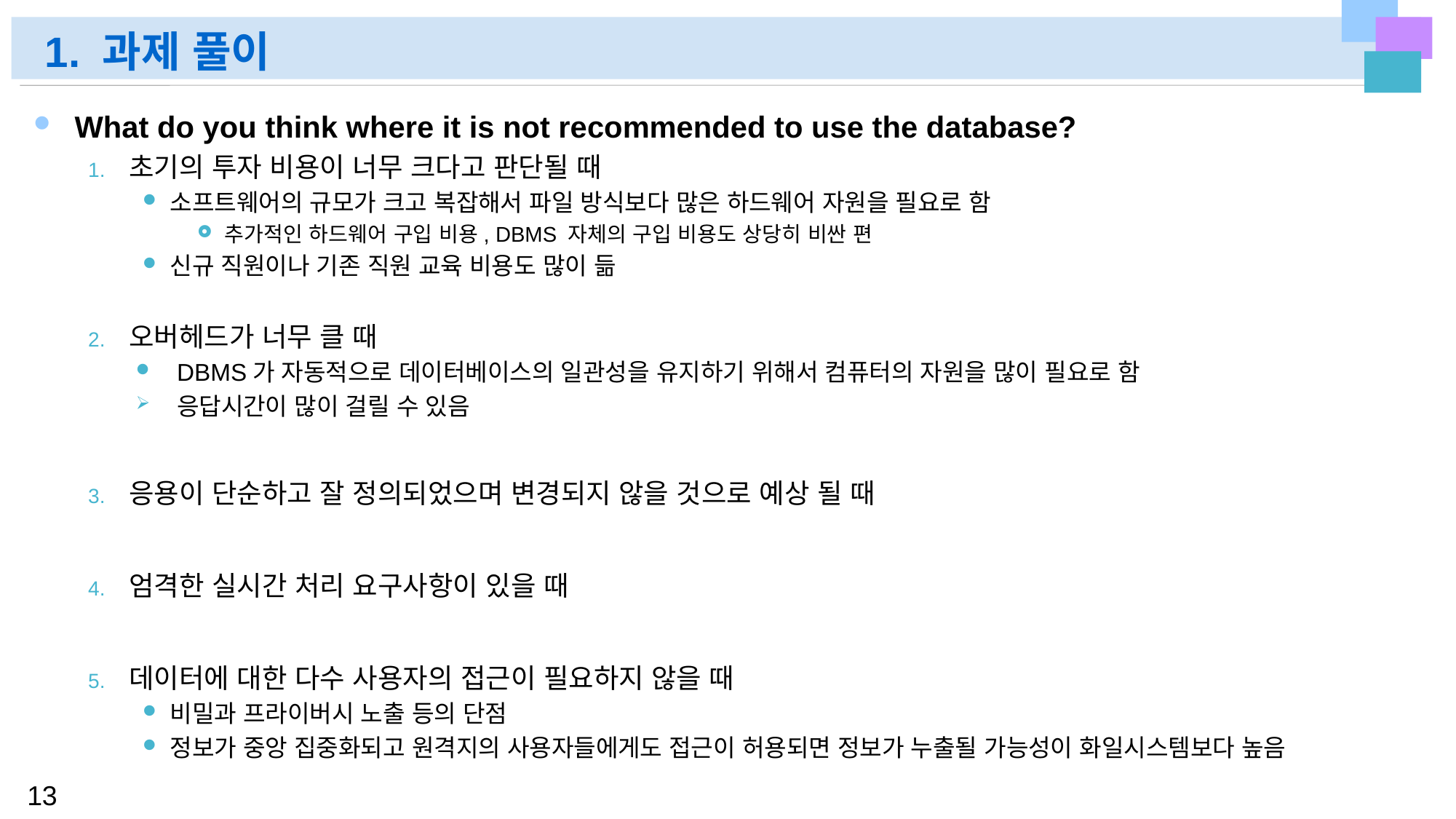

# 1. 과제 풀이
What do you think where it is not recommended to use the database?
초기의 투자 비용이 너무 크다고 판단될 때
소프트웨어의 규모가 크고 복잡해서 파일 방식보다 많은 하드웨어 자원을 필요로 함
추가적인 하드웨어 구입 비용, DBMS 자체의 구입 비용도 상당히 비싼 편
신규 직원이나 기존 직원 교육 비용도 많이 듦

오버헤드가 너무 클 때
DBMS가 자동적으로 데이터베이스의 일관성을 유지하기 위해서 컴퓨터의 자원을 많이 필요로 함
응답시간이 많이 걸릴 수 있음

응용이 단순하고 잘 정의되었으며 변경되지 않을 것으로 예상 될 때

엄격한 실시간 처리 요구사항이 있을 때

데이터에 대한 다수 사용자의 접근이 필요하지 않을 때
비밀과 프라이버시 노출 등의 단점
정보가 중앙 집중화되고 원격지의 사용자들에게도 접근이 허용되면 정보가 누출될 가능성이 화일시스템보다 높음